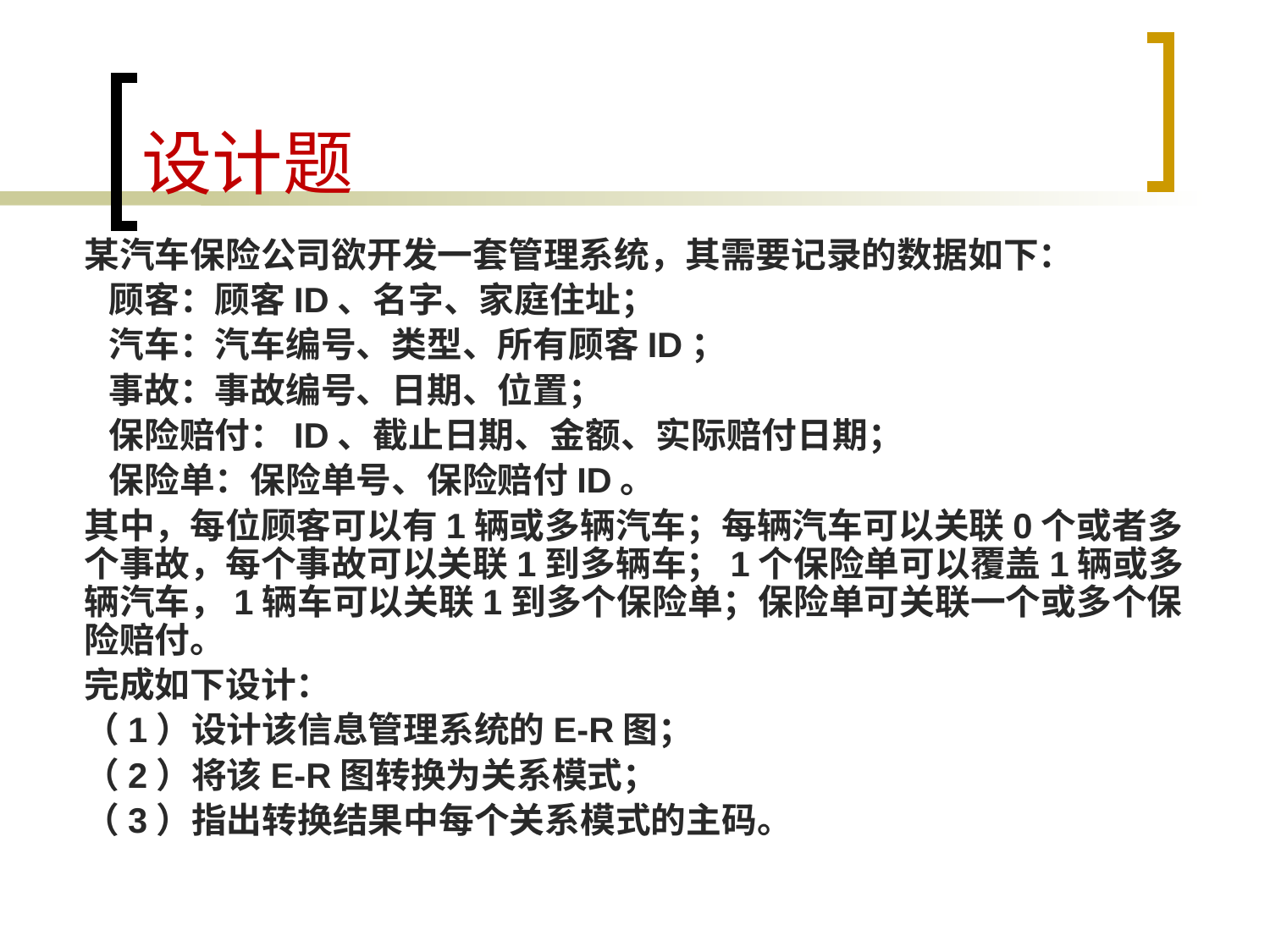

# 设计题
某汽车保险公司欲开发一套管理系统，其需要记录的数据如下：
  顾客：顾客ID、名字、家庭住址；
  汽车：汽车编号、类型、所有顾客ID；
  事故：事故编号、日期、位置；
  保险赔付：ID、截止日期、金额、实际赔付日期；
  保险单：保险单号、保险赔付ID。
其中，每位顾客可以有1辆或多辆汽车；每辆汽车可以关联0个或者多个事故，每个事故可以关联1到多辆车；1个保险单可以覆盖1辆或多辆汽车，1辆车可以关联1到多个保险单；保险单可关联一个或多个保险赔付。
完成如下设计：
（1）设计该信息管理系统的E-R图；
（2）将该E-R图转换为关系模式；
（3）指出转换结果中每个关系模式的主码。